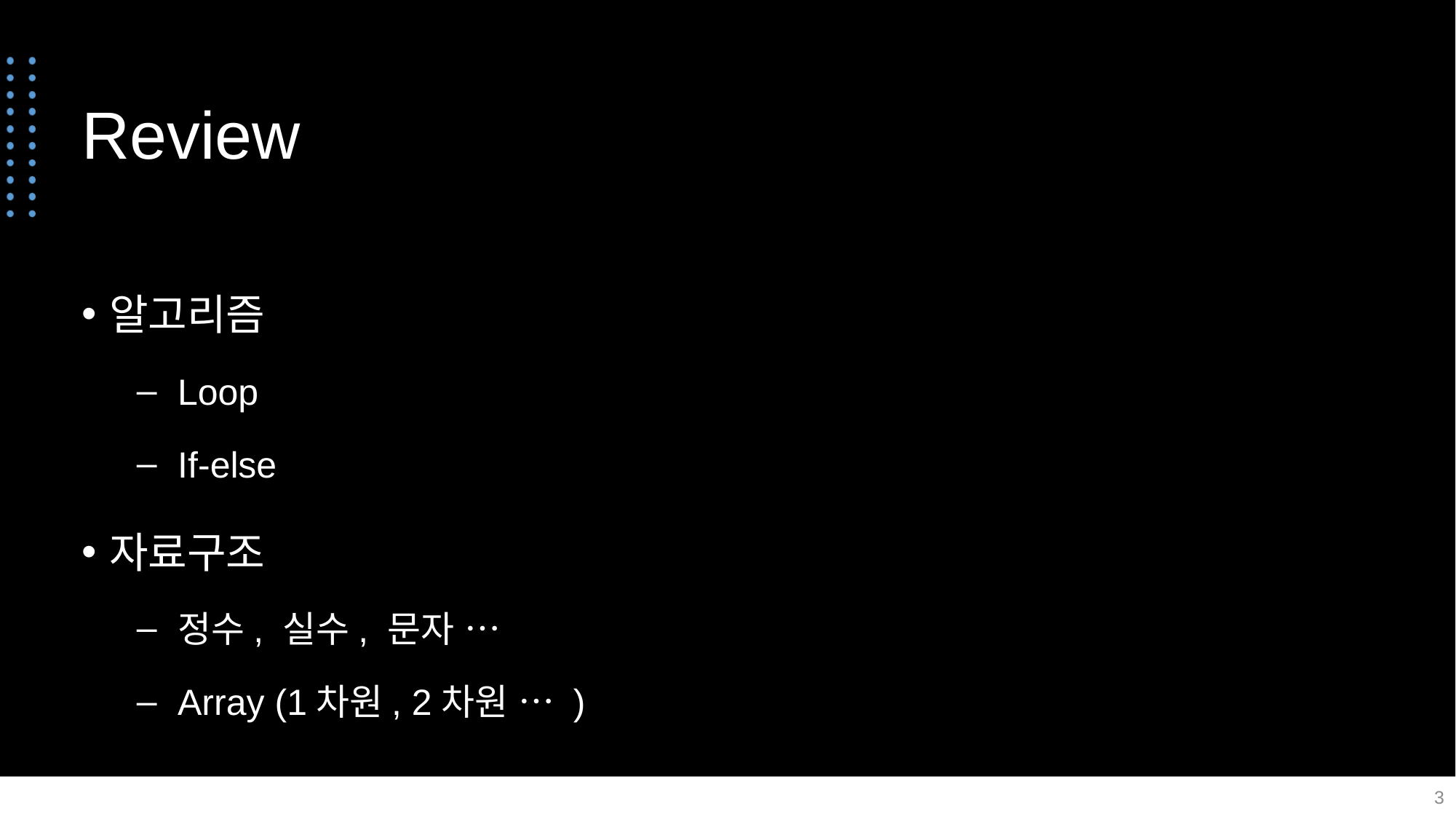

# Review
알고리즘
Loop
If-else
자료구조
정수, 실수, 문자 …
Array (1차원, 2차원 … )

3